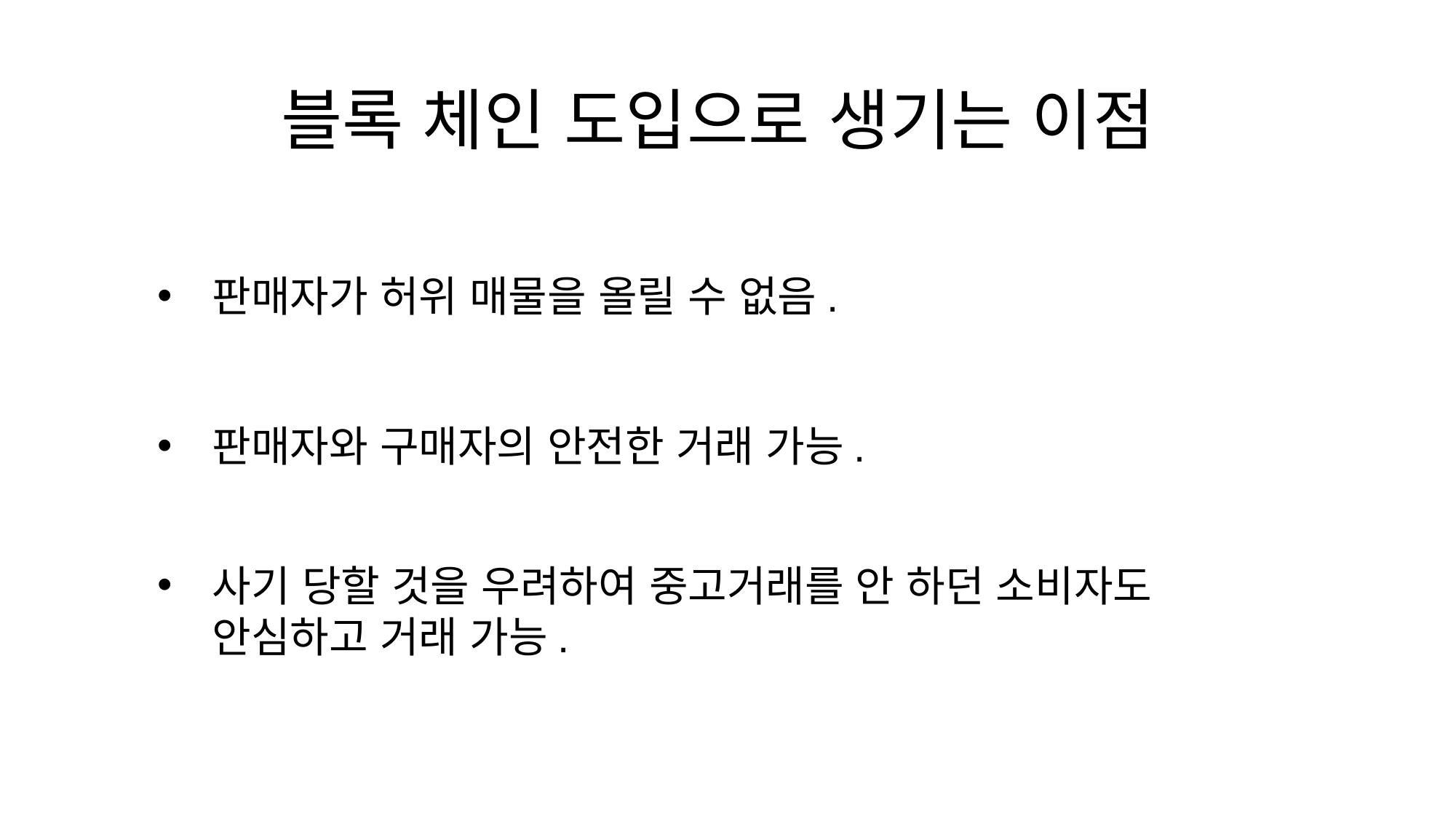

# 블록 체인 도입으로 생기는 이점
판매자가 허위 매물을 올릴 수 없음.
판매자와 구매자의 안전한 거래 가능.
사기 당할 것을 우려하여 중고거래를 안 하던 소비자도 안심하고 거래 가능.